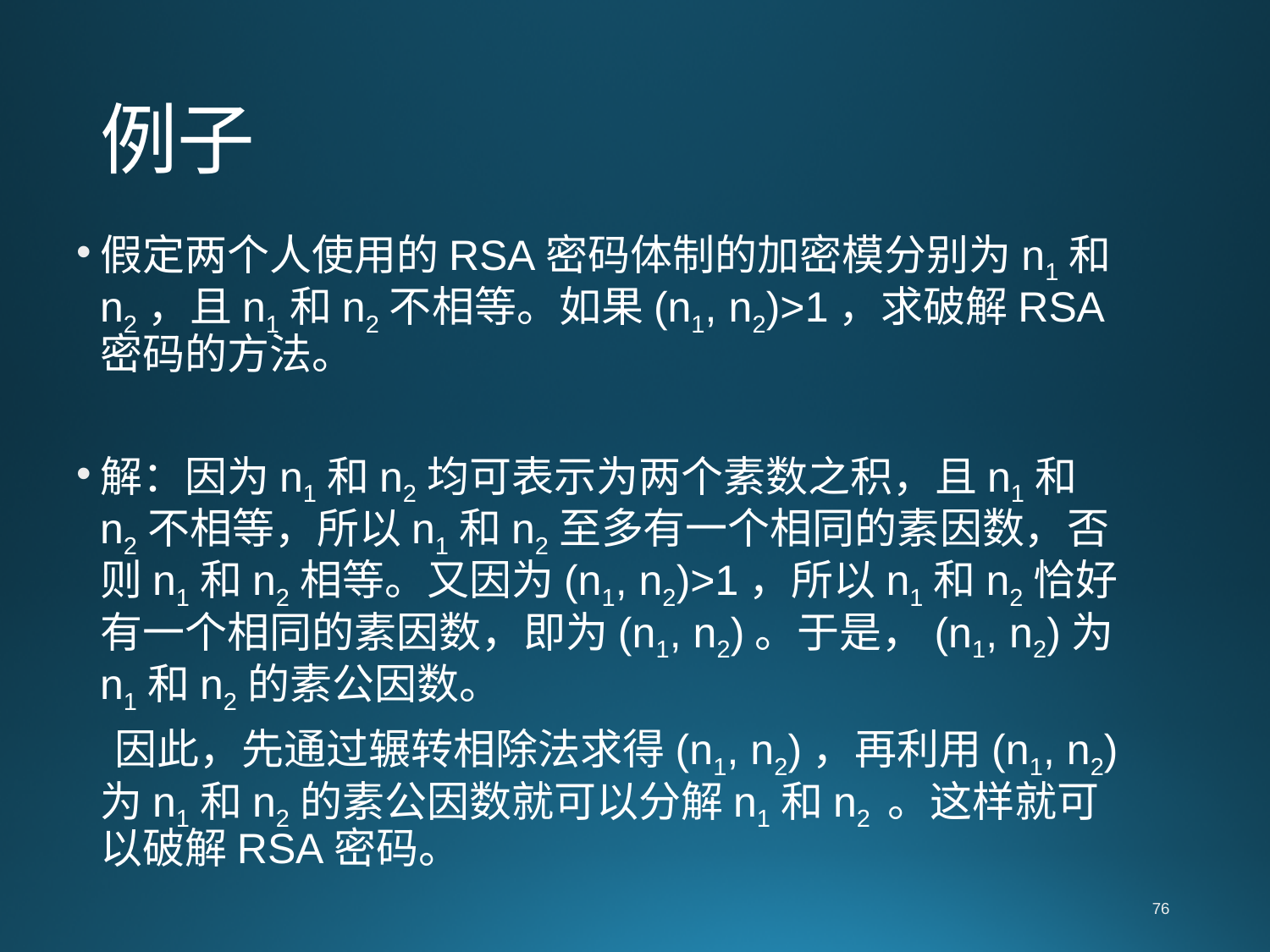

# 例子
假定两个人使用的RSA密码体制的加密模分别为n1和n2，且n1和n2不相等。如果(n1, n2)>1，求破解RSA密码的方法。

解：因为n1和n2均可表示为两个素数之积，且n1和n2不相等，所以n1和n2至多有一个相同的素因数，否则n1和n2相等。又因为(n1, n2)>1，所以n1和n2恰好有一个相同的素因数，即为(n1, n2)。于是，(n1, n2)为n1和n2的素公因数。
   因此，先通过辗转相除法求得(n1, n2)，再利用(n1, n2)为n1和n2的素公因数就可以分解n1和n2 。这样就可以破解RSA密码。
76